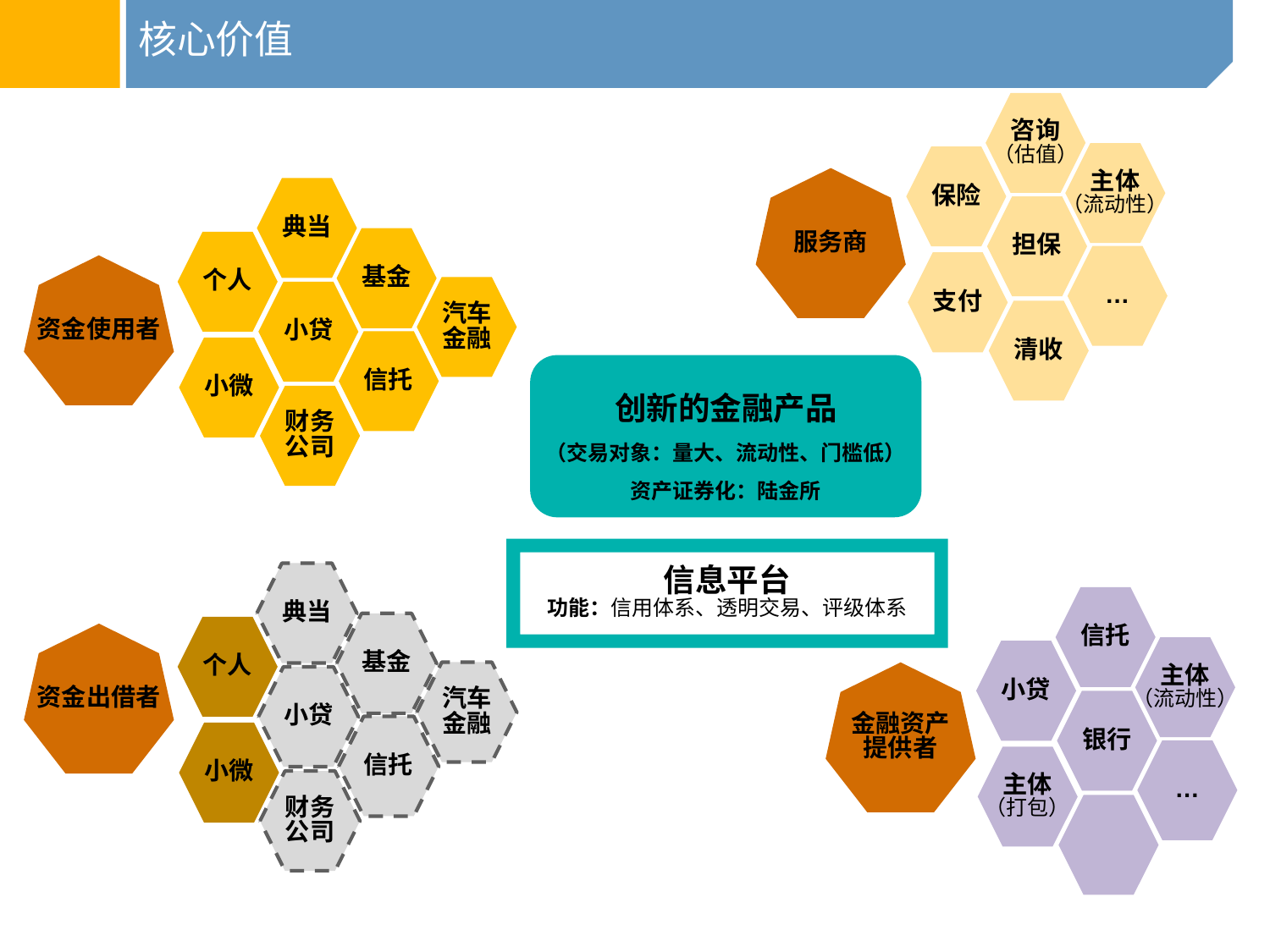

# 核心价值
咨询
（估值）
主体
（流动性）
保险
担保
…
支付
清收
服务商
典当
基金
个人
汽车
金融
小贷
信托
小微
财务
公司
资金使用者
创新的金融产品
（交易对象：量大、流动性、门槛低）
资产证券化：陆金所
信息平台
功能：信用体系、透明交易、评级体系
典当
基金
个人
汽车
金融
小贷
信托
小微
财务
公司
信托
主体
（流动性）
小贷
银行
…
主体
（打包）

资金出借者
金融资产
提供者